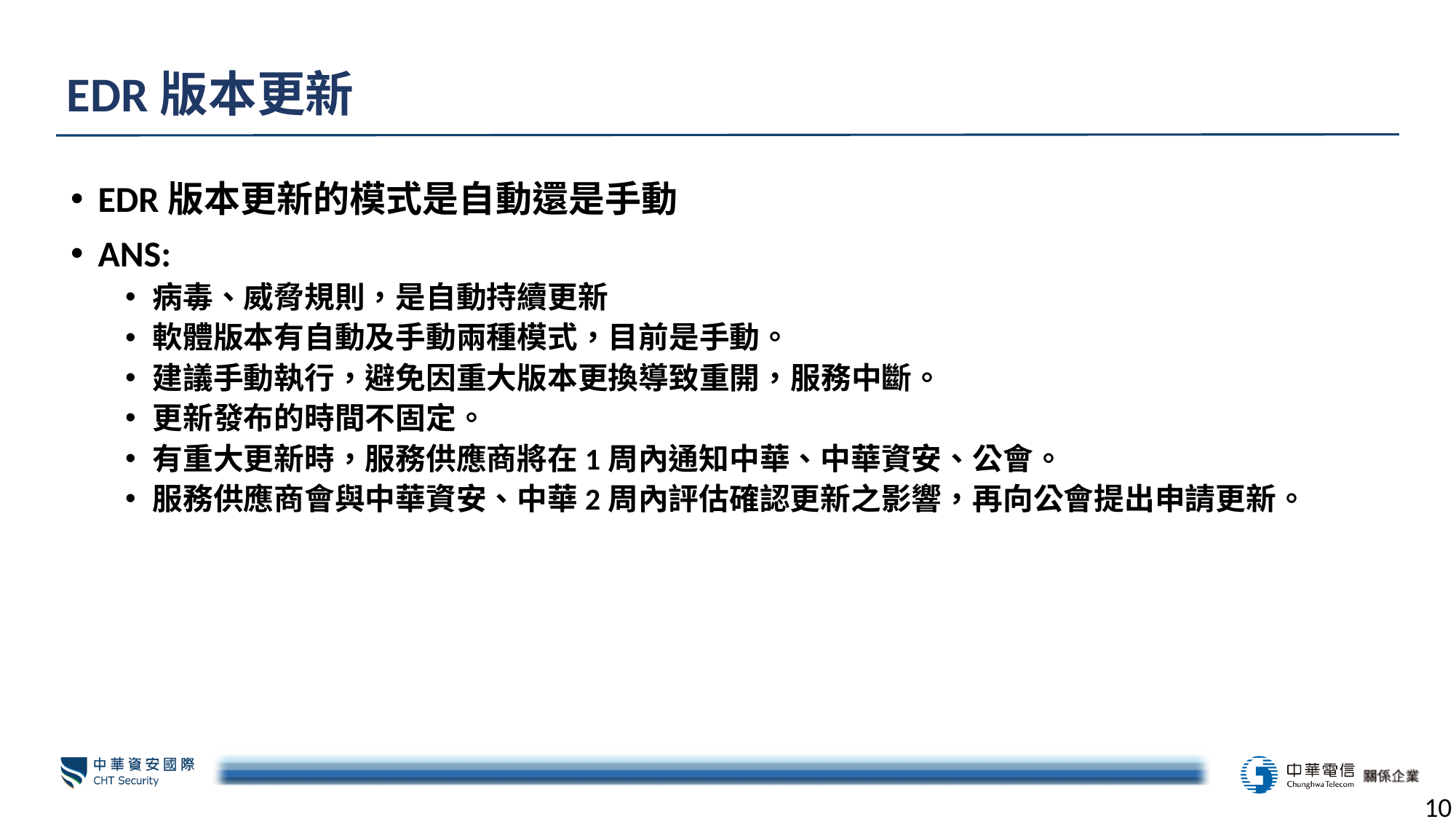

# EDR版本更新
EDR版本更新的模式是自動還是手動
ANS:
病毒、威脅規則，是自動持續更新
軟體版本有自動及手動兩種模式，目前是手動。
建議手動執行，避免因重大版本更換導致重開，服務中斷。
更新發布的時間不固定。
有重大更新時，服務供應商將在1周內通知中華、中華資安、公會。
服務供應商會與中華資安、中華2周內評估確認更新之影響，再向公會提出申請更新。
10